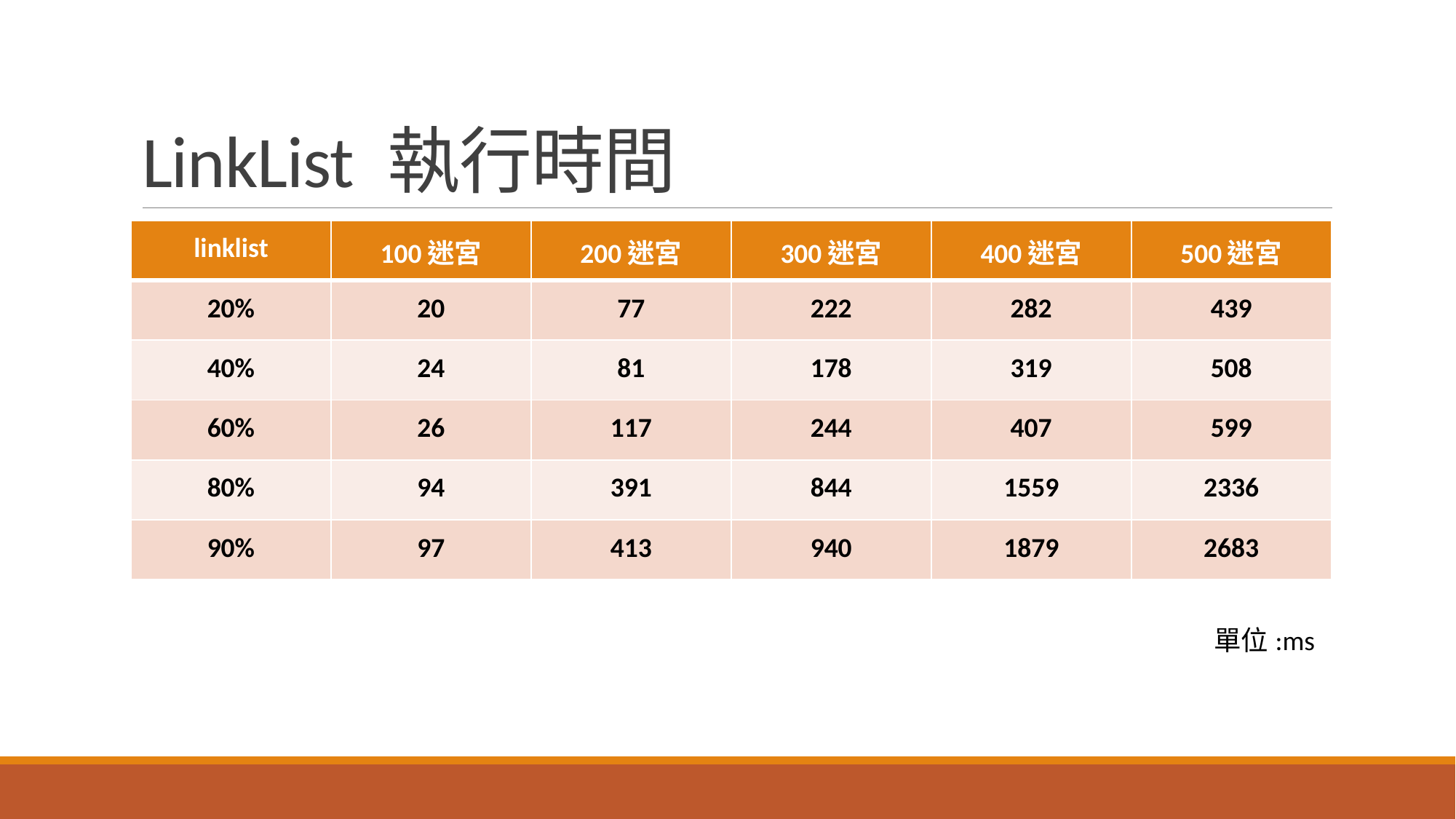

# LinkList 執行時間
| linklist | 100迷宮 | 200迷宮 | 300迷宮 | 400迷宮 | 500迷宮 |
| --- | --- | --- | --- | --- | --- |
| 20% | 20 | 77 | 222 | 282 | 439 |
| 40% | 24 | 81 | 178 | 319 | 508 |
| 60% | 26 | 117 | 244 | 407 | 599 |
| 80% | 94 | 391 | 844 | 1559 | 2336 |
| 90% | 97 | 413 | 940 | 1879 | 2683 |
單位:ms